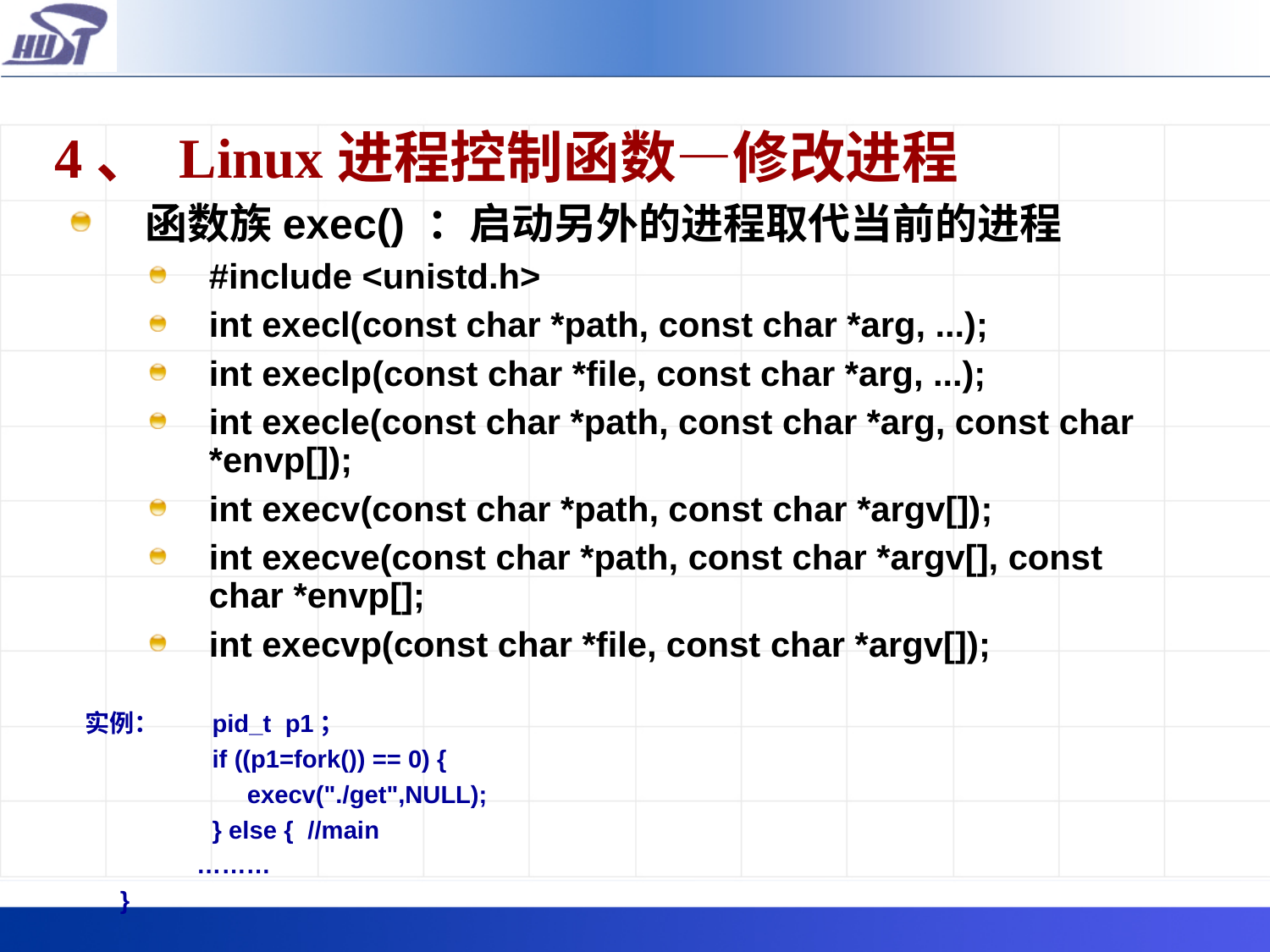

# 4、 Linux进程控制函数—修改进程
函数族exec() ：启动另外的进程取代当前的进程
#include <unistd.h>
int execl(const char *path, const char *arg, ...);
int execlp(const char *file, const char *arg, ...);
int execle(const char *path, const char *arg, const char *envp[]);
int execv(const char *path, const char *argv[]);
int execve(const char *path, const char *argv[], const char *envp[];
int execvp(const char *file, const char *argv[]);
实例：	pid_t  p1；
     	if ((p1=fork()) == 0) {
	     execv("./get",NULL);
	} else {  //main
                ………
     }